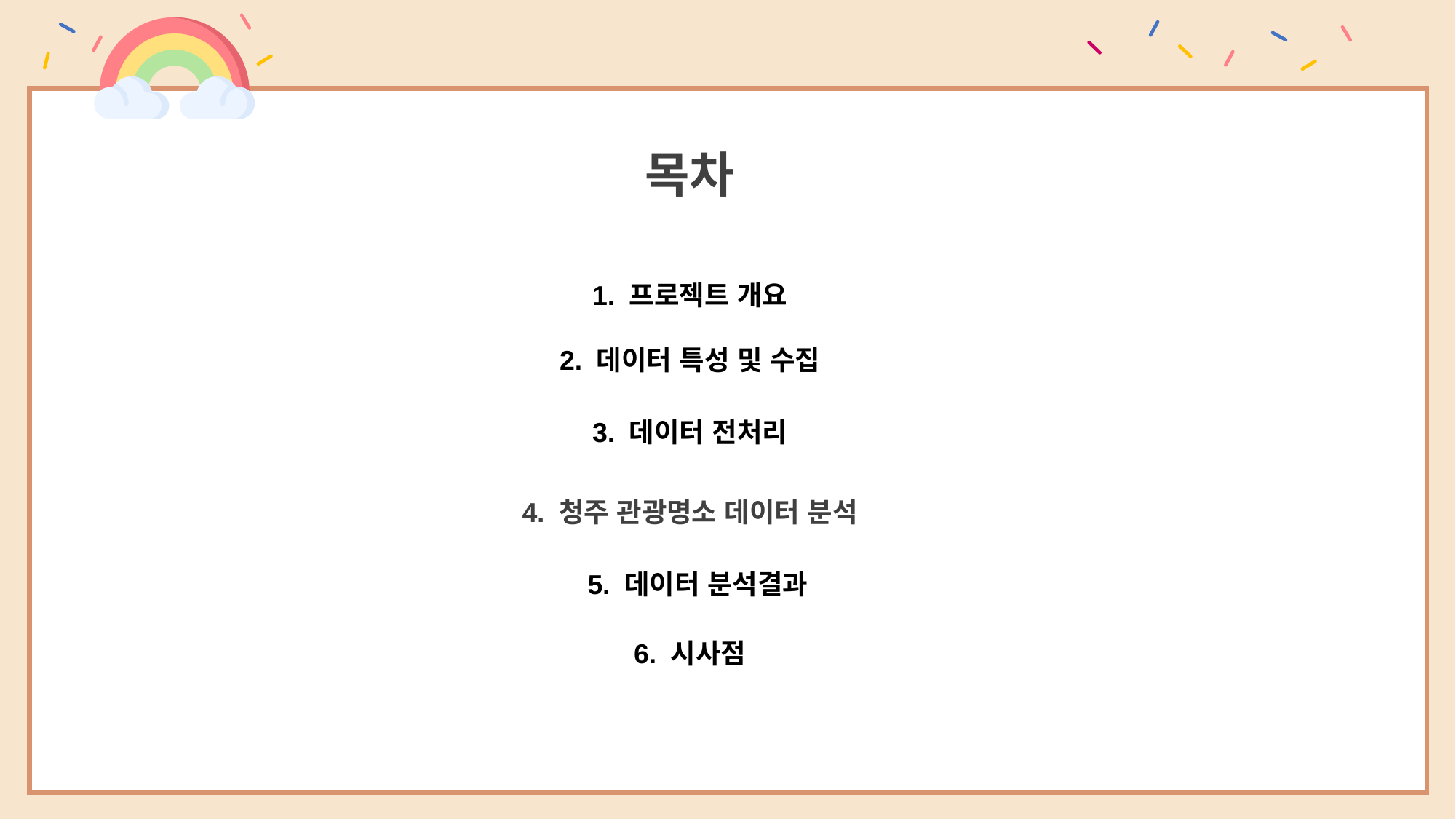

목차
1. 프로젝트 개요
2. 데이터 특성 및 수집
3. 데이터 전처리
 4. 청주 관광명소 데이터 분석

5. 데이터 분석결과
6. 시사점